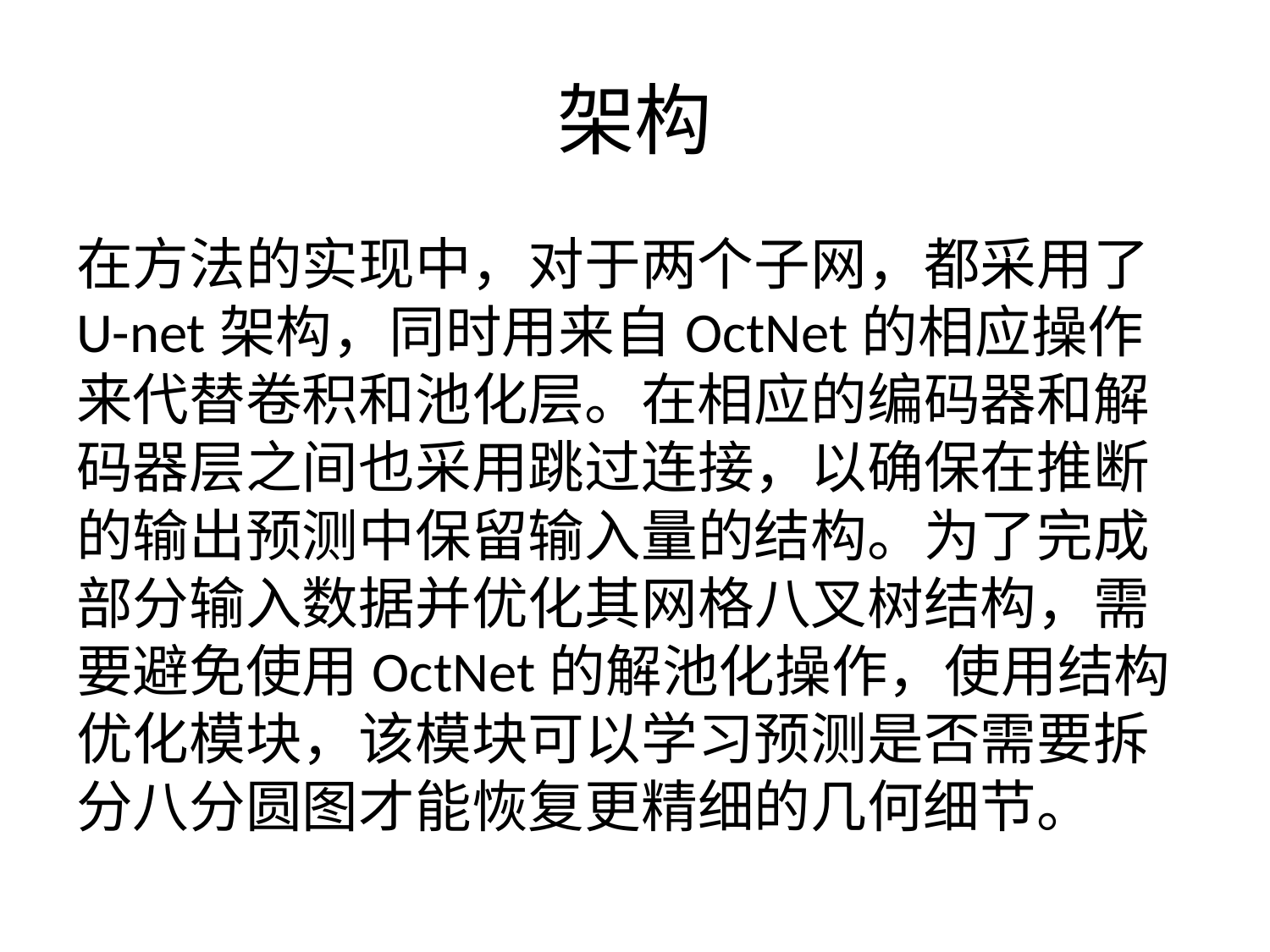

# 架构
在方法的实现中，对于两个子网，都采用了U-net架构，同时用来自OctNet的相应操作来代替卷积和池化层。在相应的编码器和解码器层之间也采用跳过连接，以确保在推断的输出预测中保留输入量的结构。为了完成部分输入数据并优化其网格八叉树结构，需要避免使用OctNet的解池化操作，使用结构优化模块，该模块可以学习预测是否需要拆分八分圆图才能恢复更精细的几何细节。